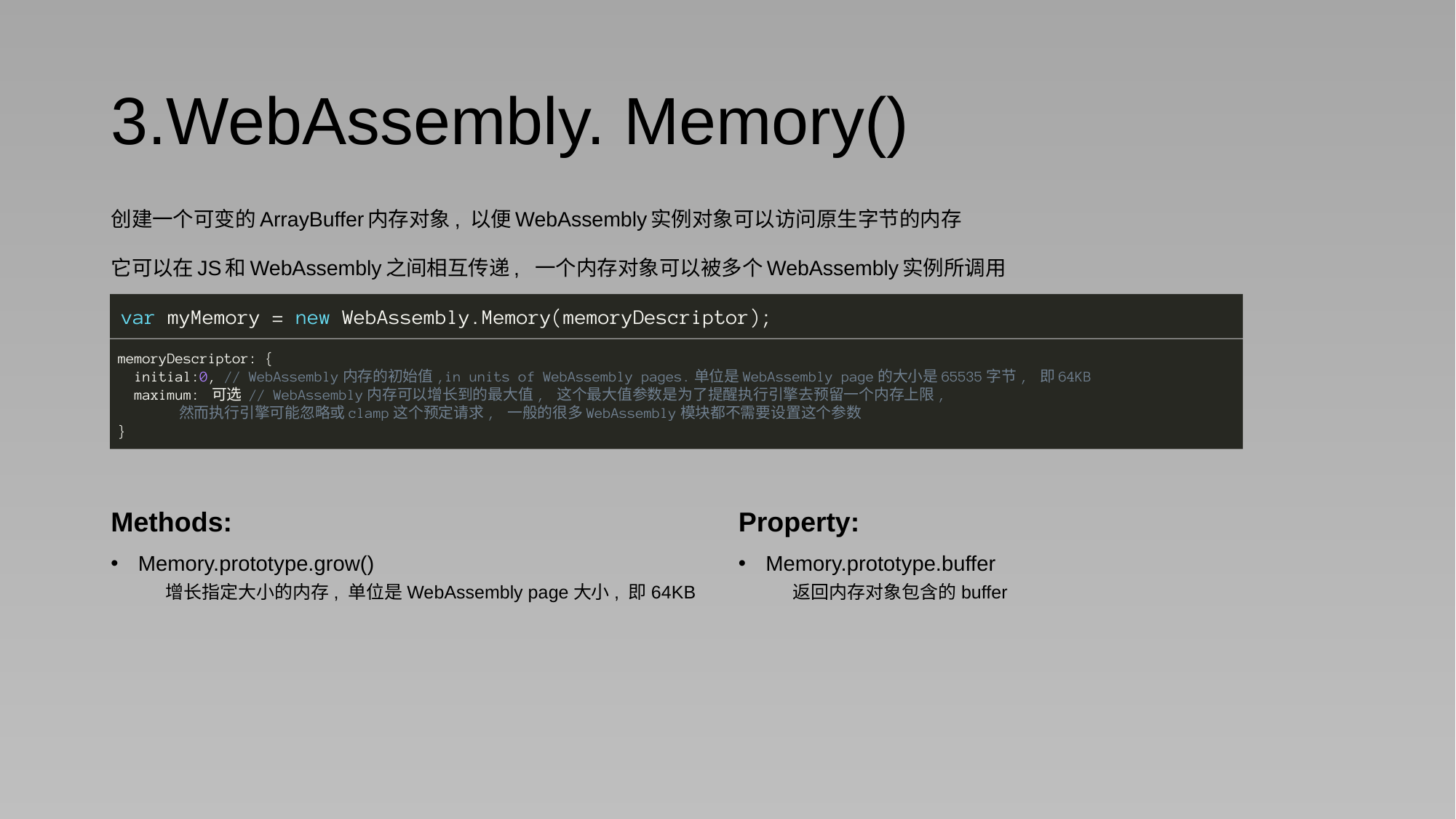

# 3.WebAssembly. Memory()
创建一个可变的ArrayBuffer内存对象, 以便WebAssembly实例对象可以访问原生字节的内存
它可以在JS和WebAssembly之间相互传递,  一个内存对象可以被多个WebAssembly实例所调用
 var myMemory = new WebAssembly.Memory(memoryDescriptor);
 memoryDescriptor: {
   initial:0, // WebAssembly内存的初始值,in units of WebAssembly pages.单位是WebAssembly page的大小是65535字节, 即64KB
   maximum: 可选 // WebAssembly内存可以增长到的最大值, 这个最大值参数是为了提醒执行引擎去预留一个内存上限,
                   然而执行引擎可能忽略或clamp这个预定请求, 一般的很多WebAssembly模块都不需要设置这个参数
 }
Methods:
Memory.prototype.grow()
增长指定大小的内存, 单位是WebAssembly page大小, 即64KB
Property:
Memory.prototype.buffer
返回内存对象包含的buffer